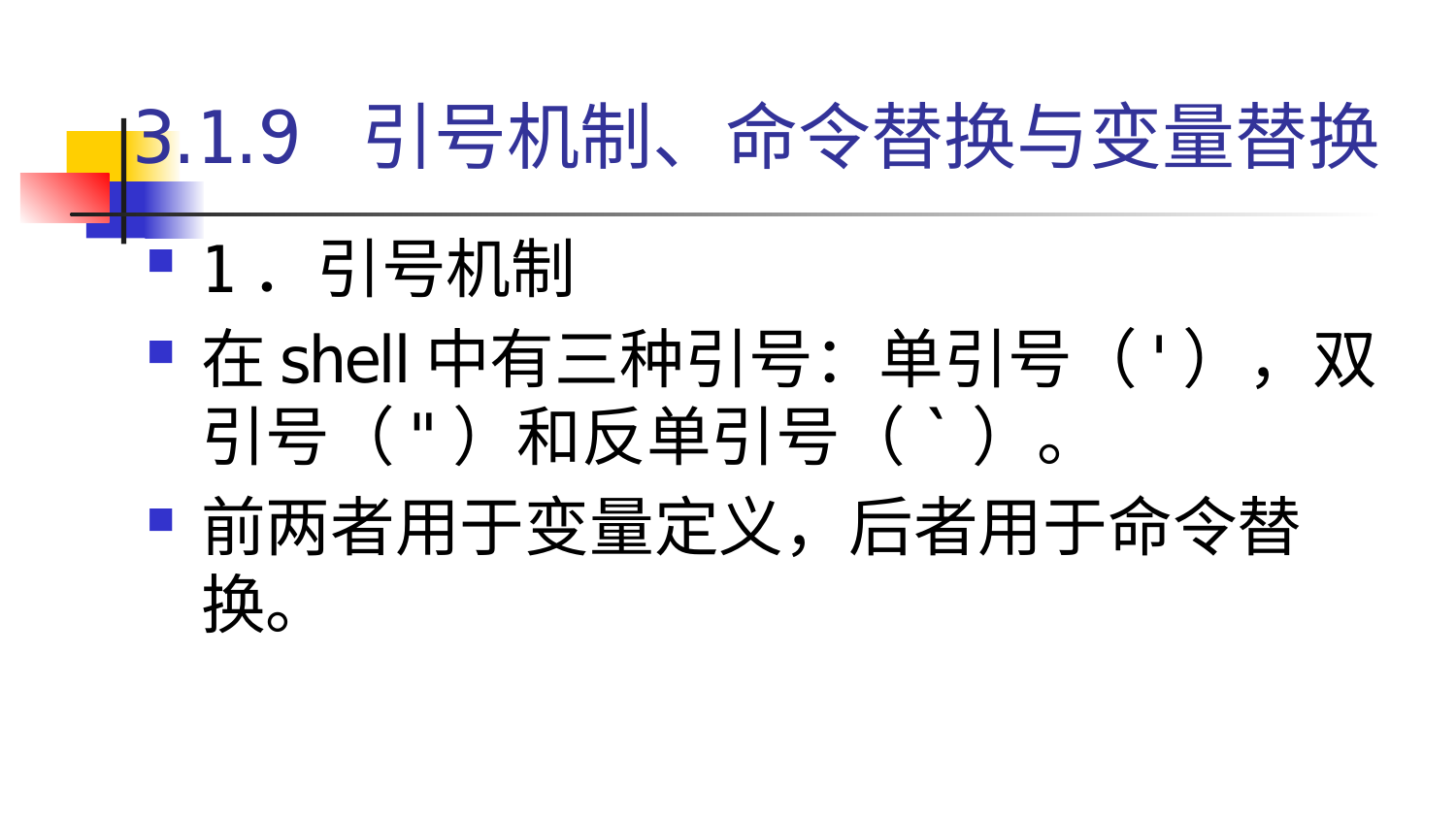

# 3.1.9  引号机制、命令替换与变量替换
1．引号机制
在shell中有三种引号：单引号（'），双引号（"）和反单引号（`）。
前两者用于变量定义，后者用于命令替换。